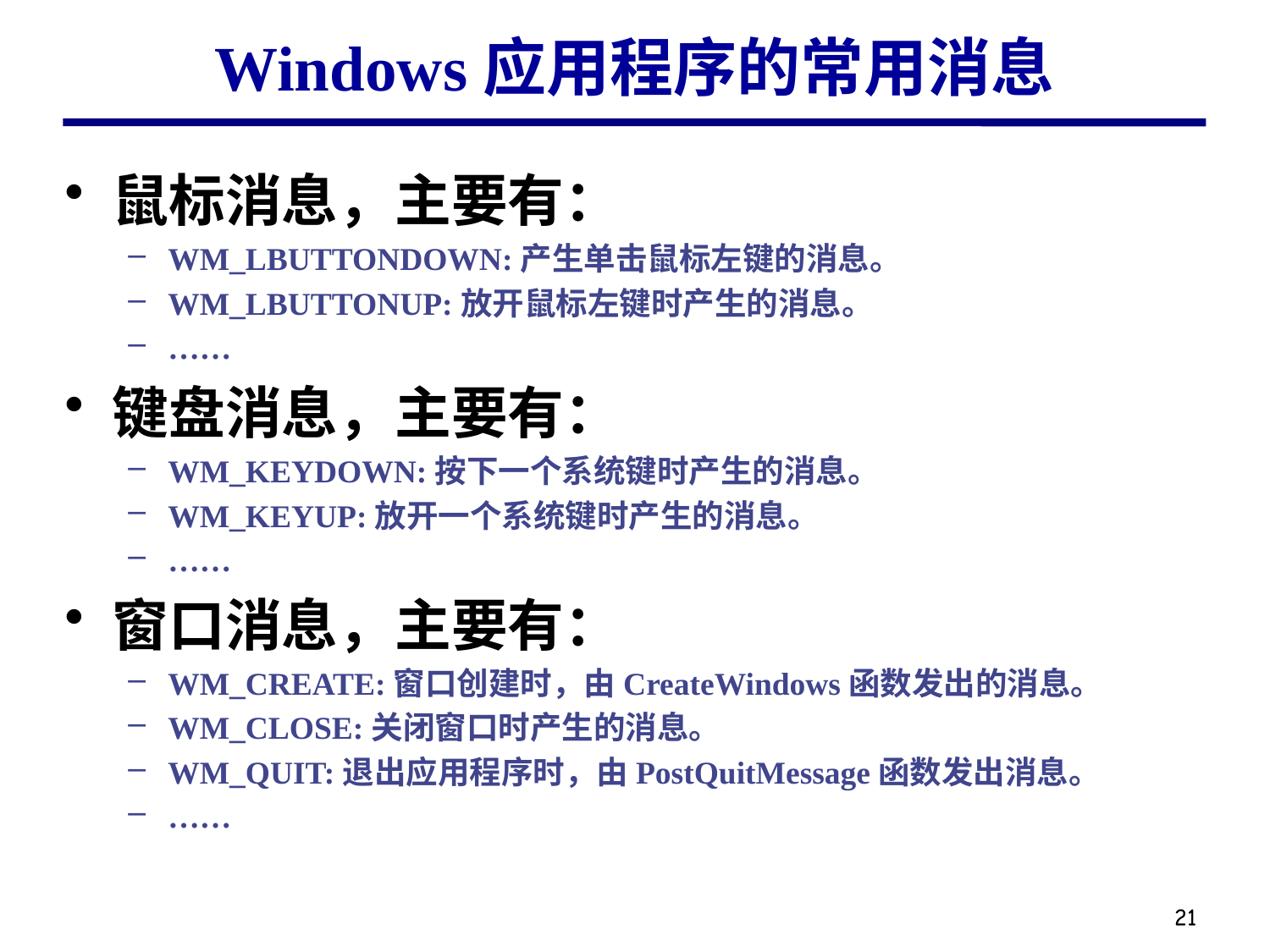

# Windows应用程序的常用消息
鼠标消息，主要有：
WM_LBUTTONDOWN:产生单击鼠标左键的消息。
WM_LBUTTONUP:放开鼠标左键时产生的消息。
……
键盘消息，主要有：
WM_KEYDOWN:按下一个系统键时产生的消息。
WM_KEYUP:放开一个系统键时产生的消息。
……
窗口消息，主要有：
WM_CREATE:窗口创建时，由CreateWindows函数发出的消息。
WM_CLOSE:关闭窗口时产生的消息。
WM_QUIT:退出应用程序时，由PostQuitMessage函数发出消息。
……